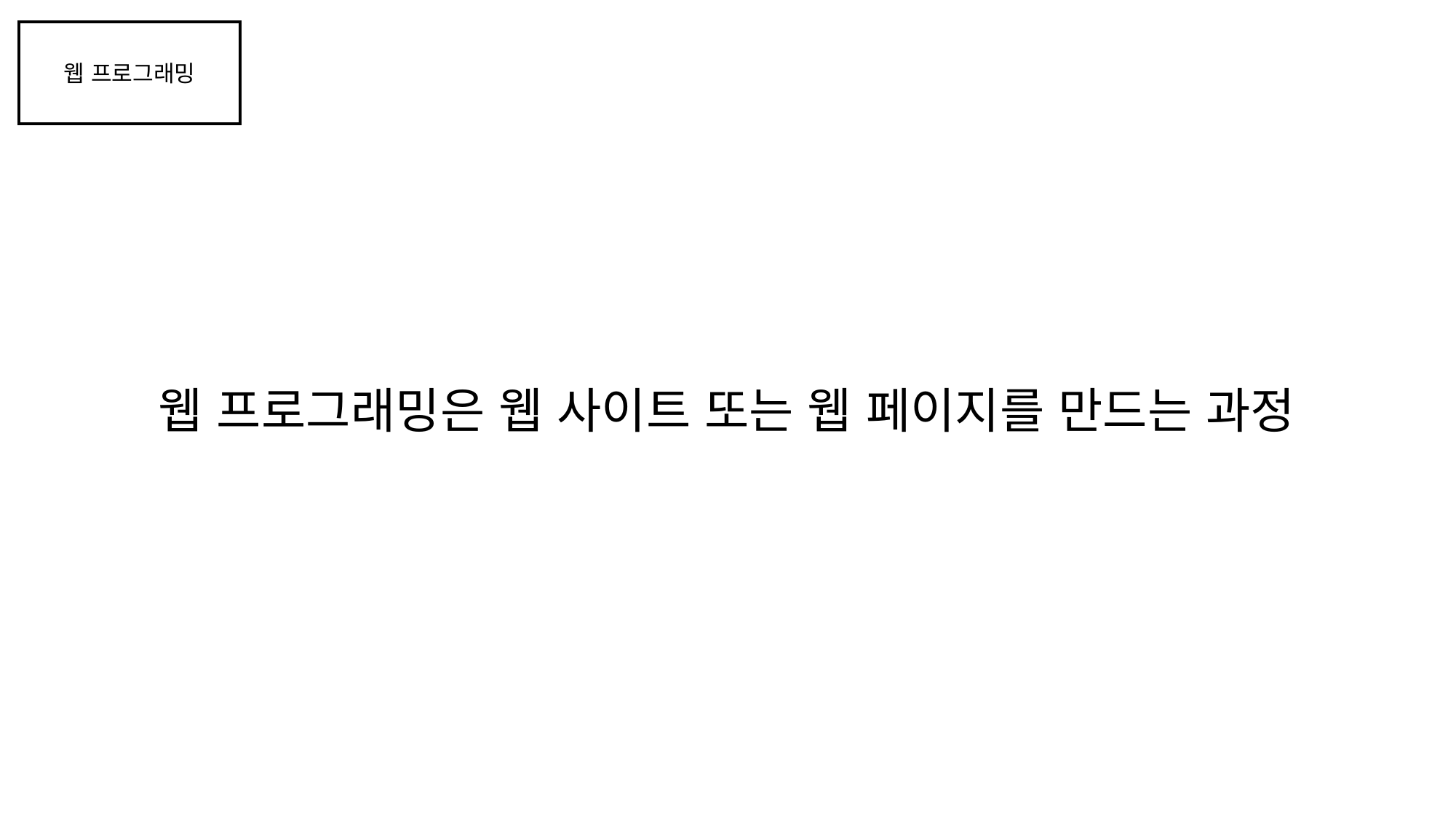

웹 프로그래밍
웹 프로그래밍은 웹 사이트 또는 웹 페이지를 만드는 과정